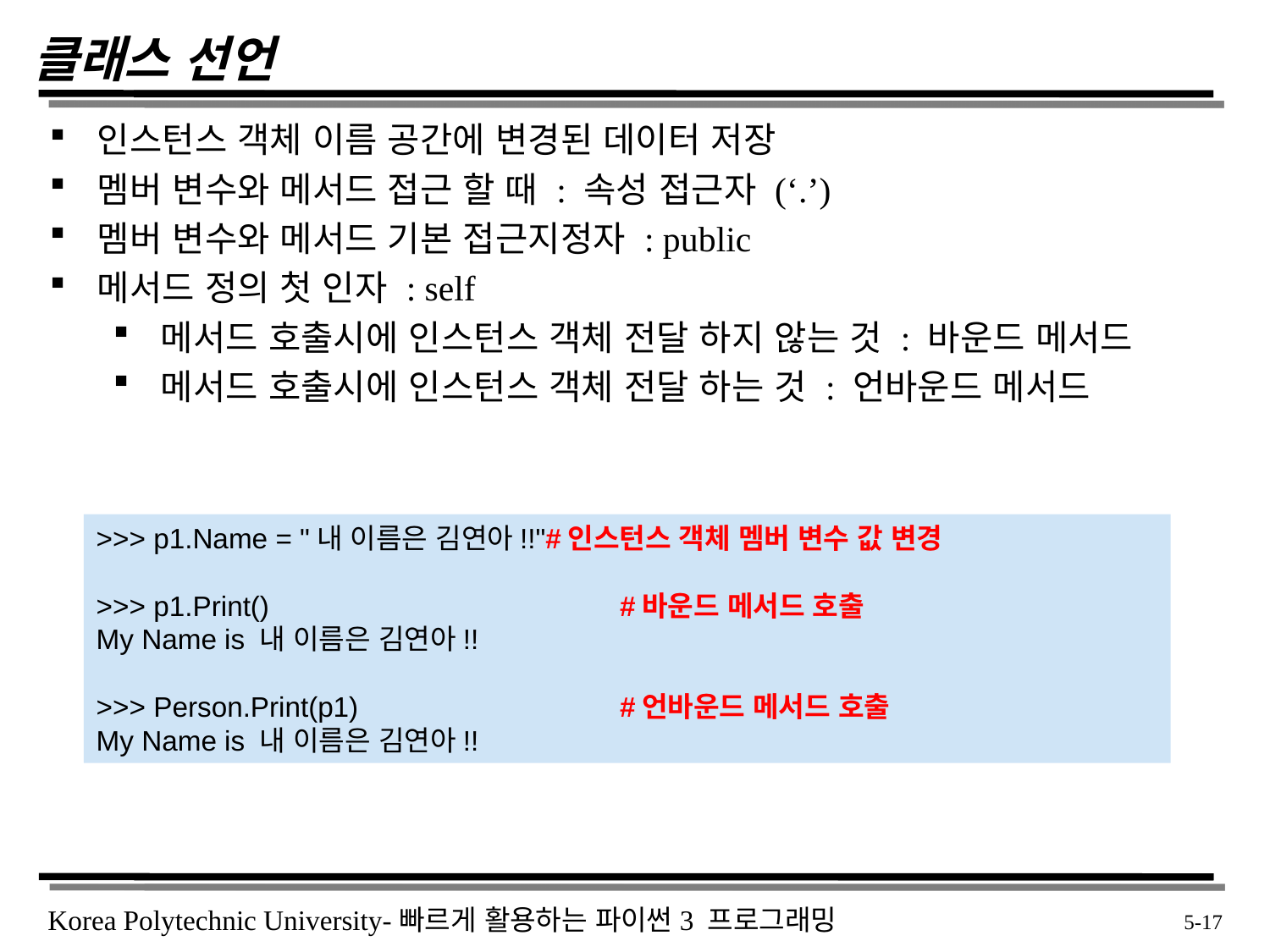

# 클래스 선언
인스턴스 객체 이름 공간에 변경된 데이터 저장
멤버 변수와 메서드 접근 할 때 : 속성 접근자 (‘.’)
멤버 변수와 메서드 기본 접근지정자 : public
메서드 정의 첫 인자 : self
메서드 호출시에 인스턴스 객체 전달 하지 않는 것 : 바운드 메서드
메서드 호출시에 인스턴스 객체 전달 하는 것 : 언바운드 메서드

>>> p1.Name = "내 이름은 김연아!!"#인스턴스 객체 멤버 변수 값 변경

>>> p1.Print()			  #바운드 메서드 호출
My Name is 내 이름은 김연아!!

>>> Person.Print(p1)		  #언바운드 메서드 호출
My Name is 내 이름은 김연아!!
 5-17